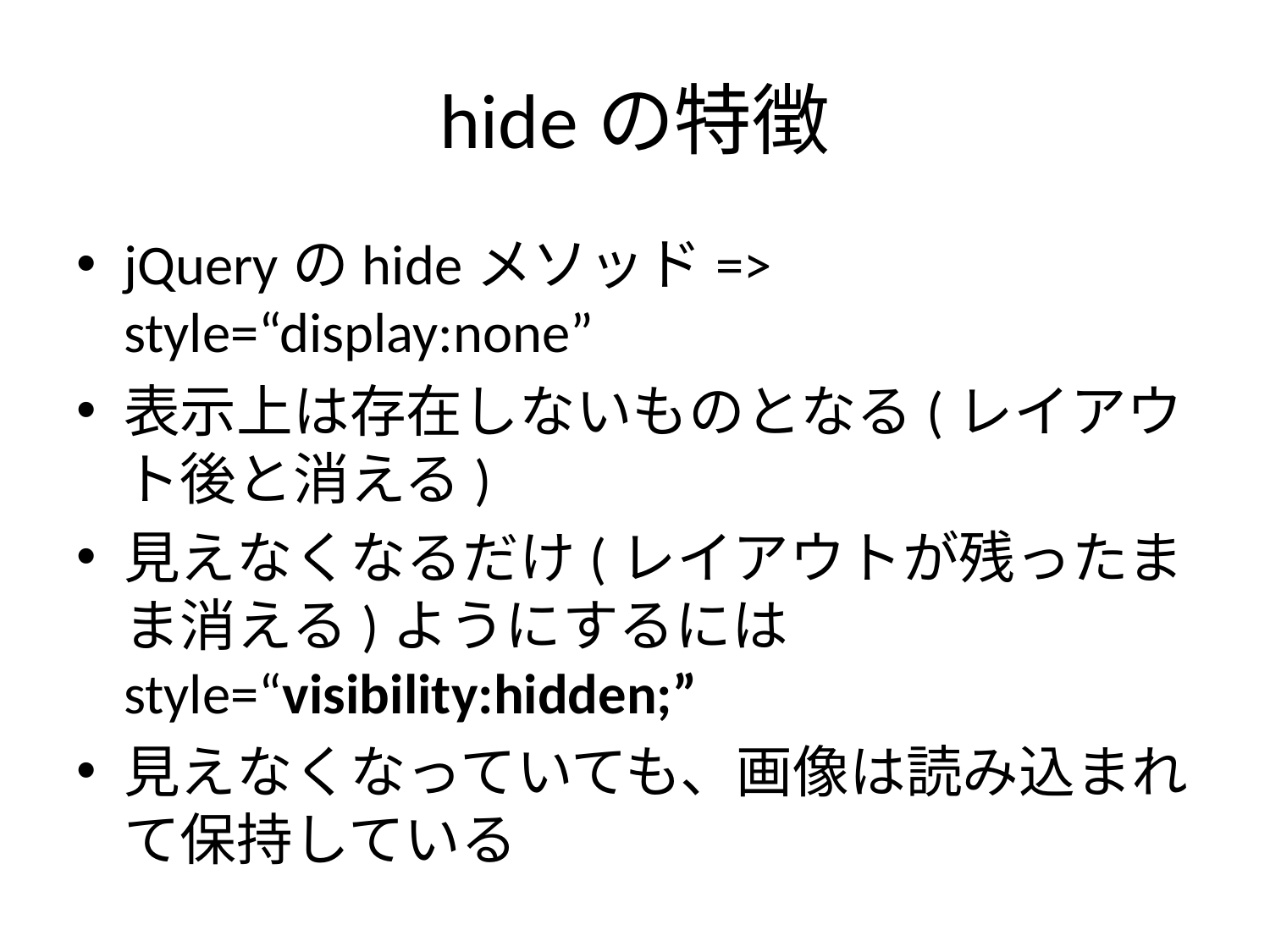

# hideの特徴
jQueryのhideメソッド=> style=“display:none”
表示上は存在しないものとなる(レイアウト後と消える)
見えなくなるだけ(レイアウトが残ったまま消える)ようにするにはstyle=“visibility:hidden;”
見えなくなっていても、画像は読み込まれて保持している